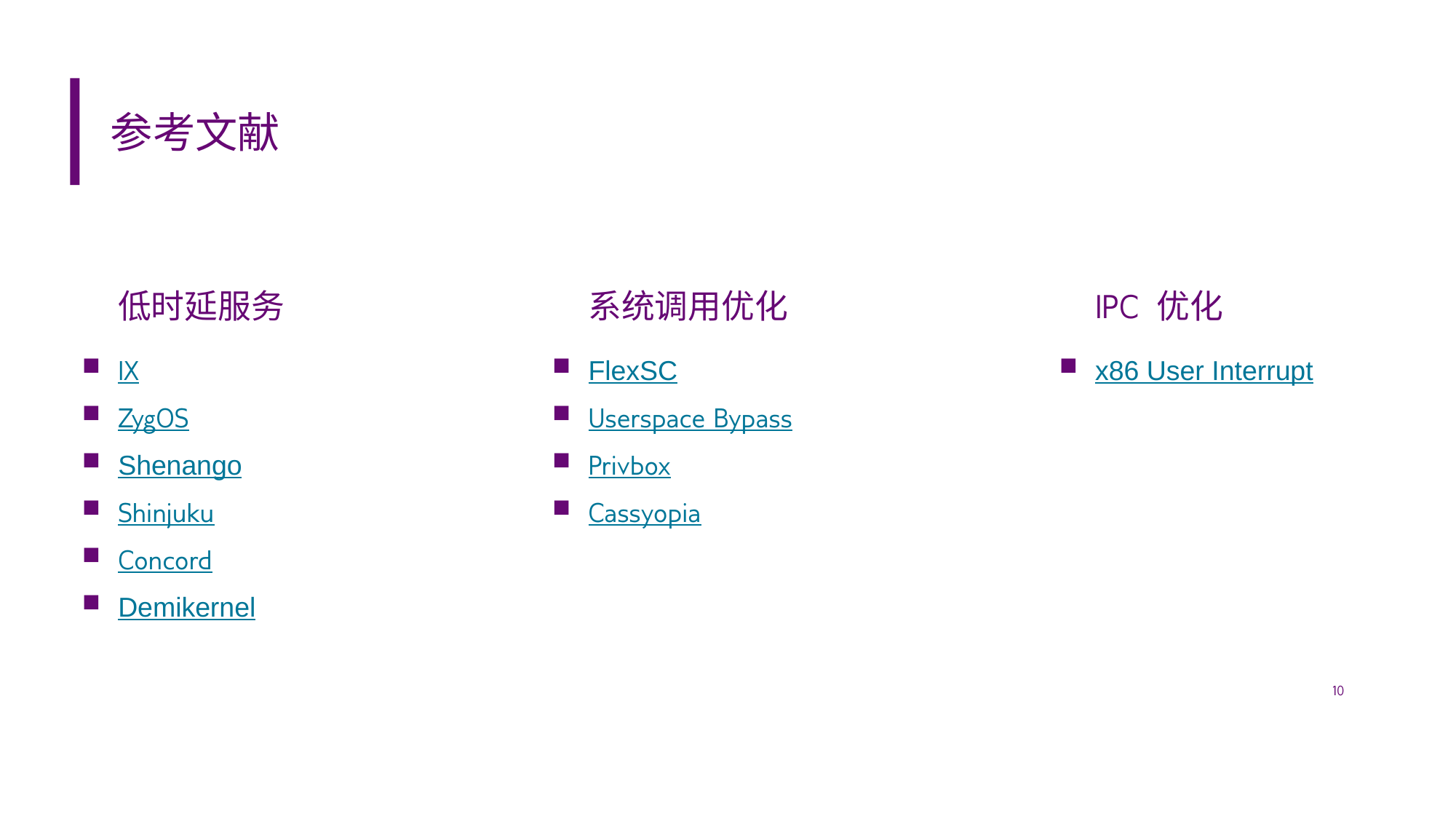

参考文献
# 低时延服务
系统调用优化
IPC 优化
IX
ZygOS
Shenango
Shinjuku
Concord
Demikernel

FlexSC
Userspace Bypass
Privbox
Cassyopia

x86 User Interrupt

10